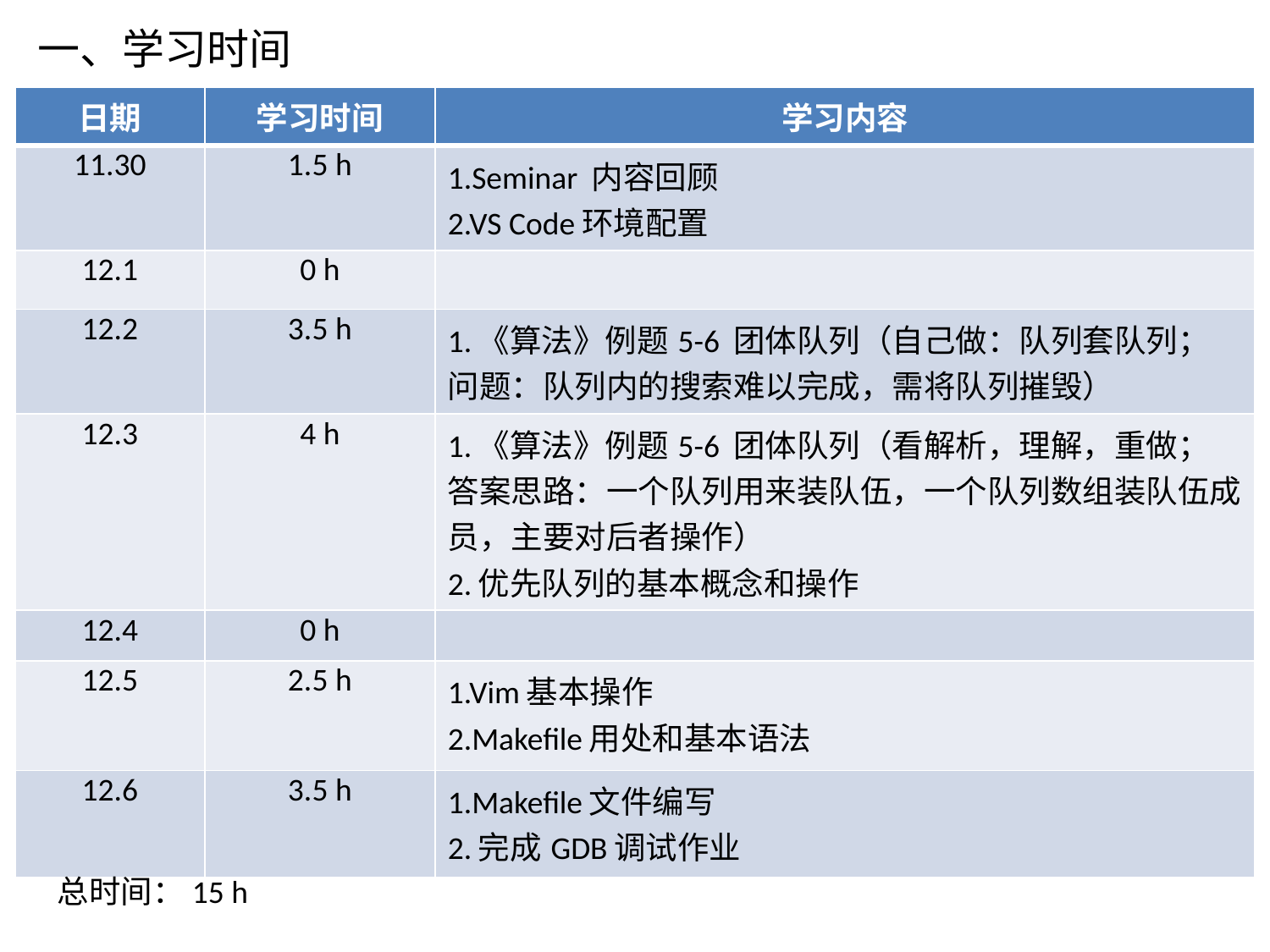

一、学习时间
| 日期 | 学习时间 | 学习内容 |
| --- | --- | --- |
| 11.30 | 1.5 h | 1.Seminar 内容回顾 2.VS Code环境配置 |
| 12.1 | 0 h |  |
| 12.2 | 3.5 h | 1.《算法》例题5-6 团体队列（自己做：队列套队列； 问题：队列内的搜索难以完成，需将队列摧毁） |
| 12.3 | 4 h | 1.《算法》例题5-6 团体队列（看解析，理解，重做； 答案思路：一个队列用来装队伍，一个队列数组装队伍成员，主要对后者操作） 2.优先队列的基本概念和操作 |
| 12.4 | 0 h |  |
| 12.5 | 2.5 h | 1.Vim基本操作 2.Makefile用处和基本语法 |
| 12.6 | 3.5 h | 1.Makefile文件编写 2.完成GDB调试作业 |
总时间：15 h